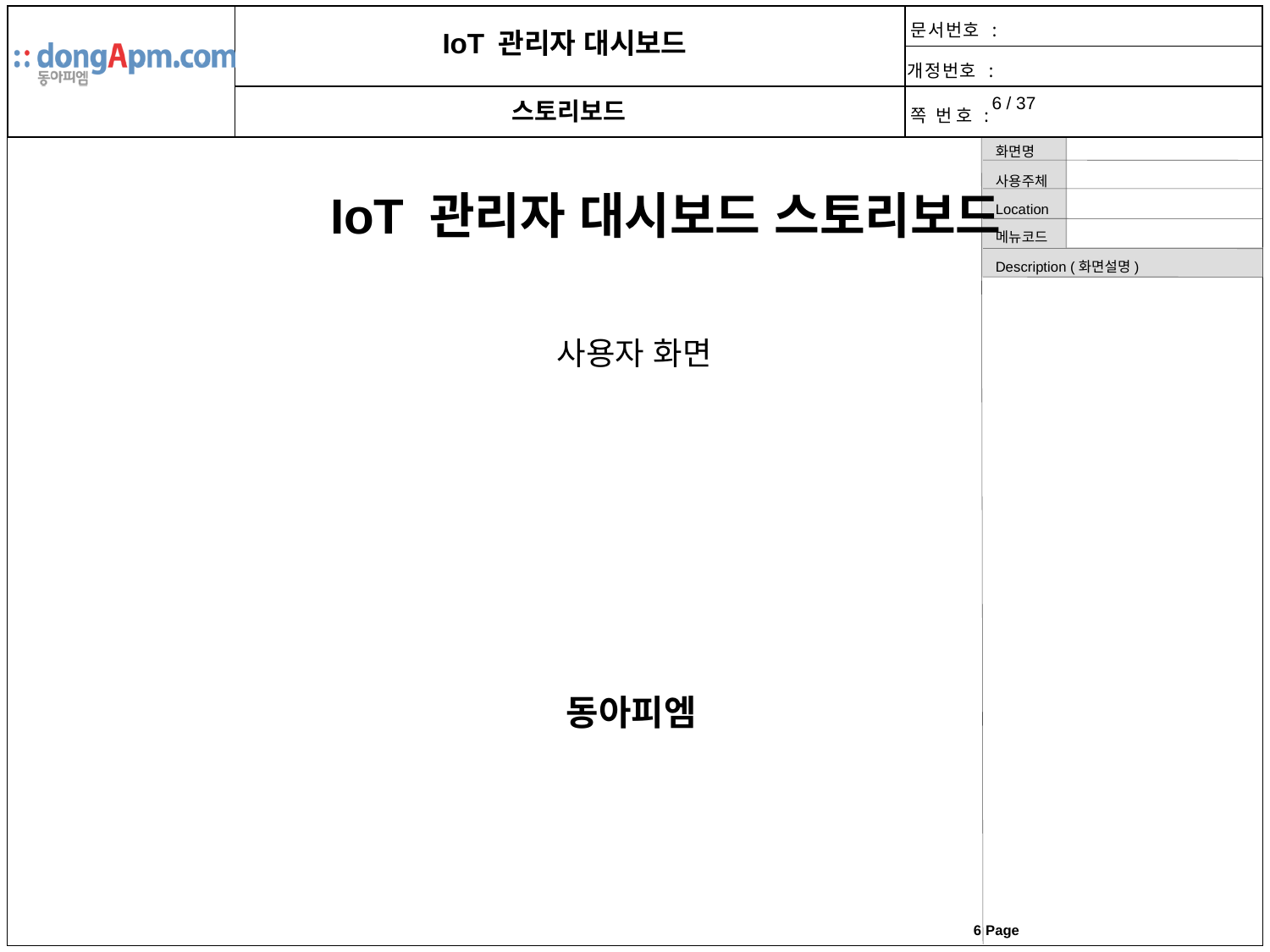

IoT 관리자 대시보드 스토리보드
사용자 화면
동아피엠